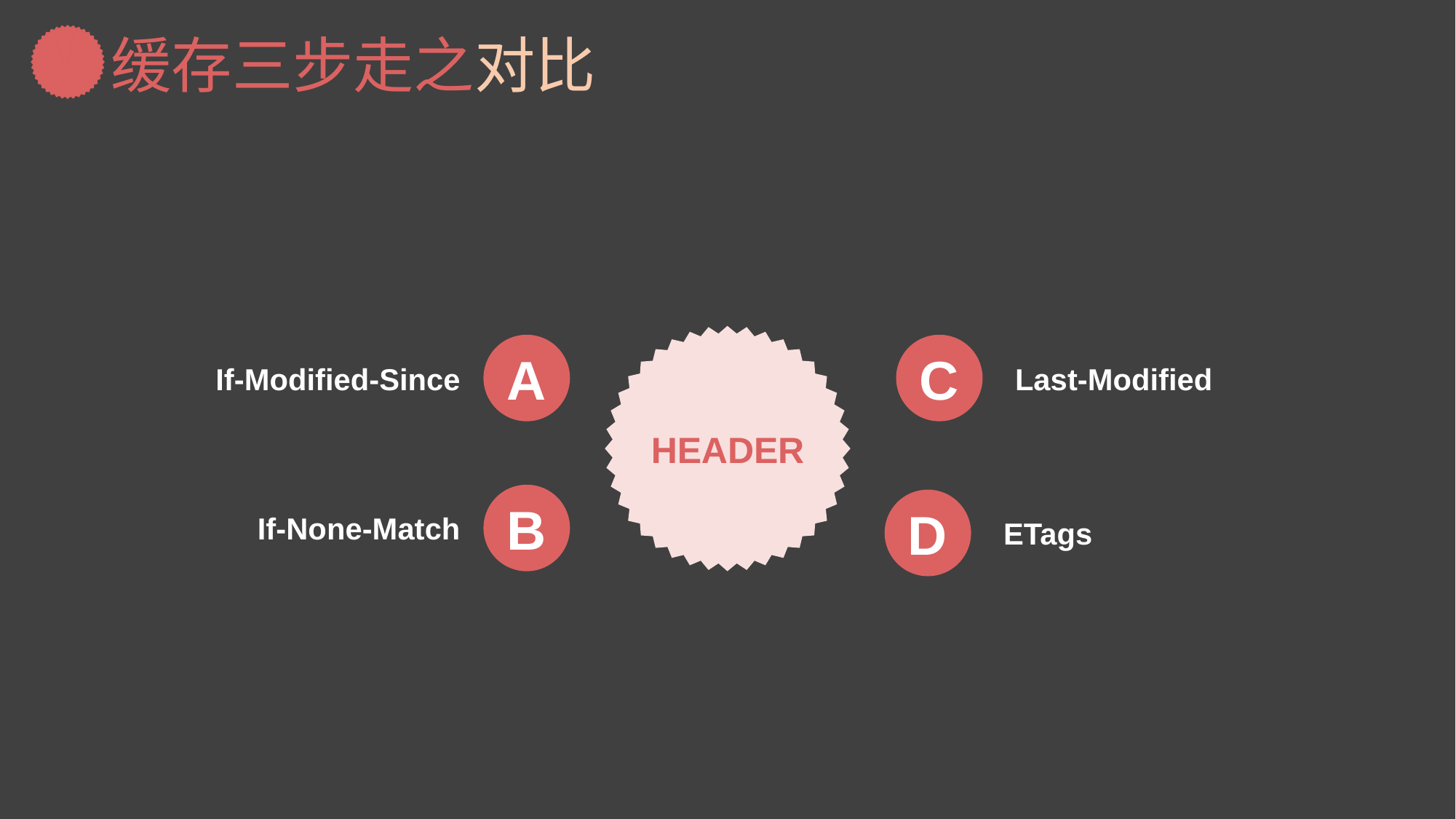

缓存三步走之对比
HEADER
If-Modified-Since
A
C
Last-Modified
If-None-Match
B
D
ETags